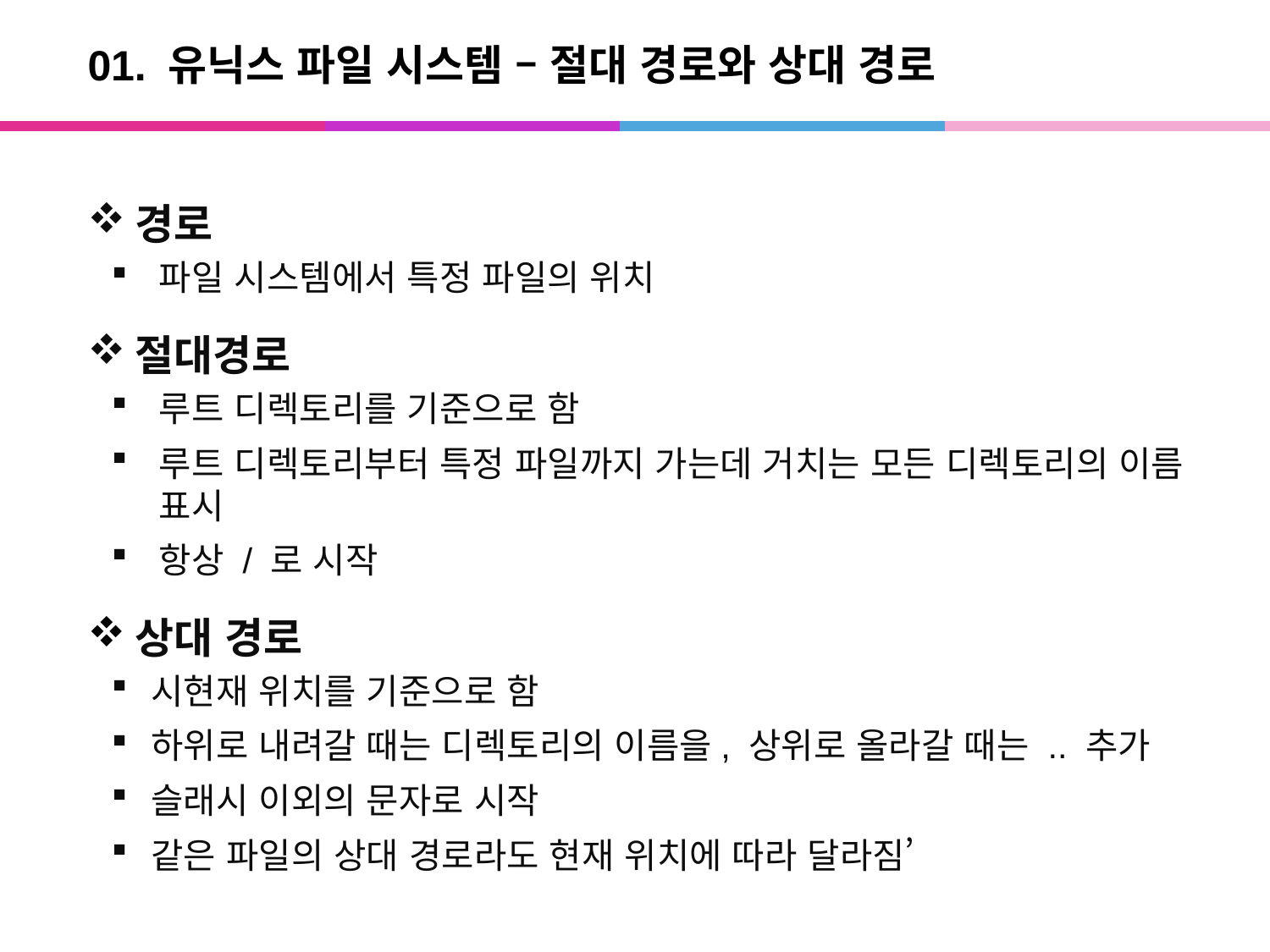

# 01. 유닉스 파일 시스템 – 절대 경로와 상대 경로
경로
파일 시스템에서 특정 파일의 위치
절대경로
루트 디렉토리를 기준으로 함
루트 디렉토리부터 특정 파일까지 가는데 거치는 모든 디렉토리의 이름 표시
항상 / 로 시작
상대 경로
시현재 위치를 기준으로 함
하위로 내려갈 때는 디렉토리의 이름을, 상위로 올라갈 때는 .. 추가
슬래시 이외의 문자로 시작
같은 파일의 상대 경로라도 현재 위치에 따라 달라짐’